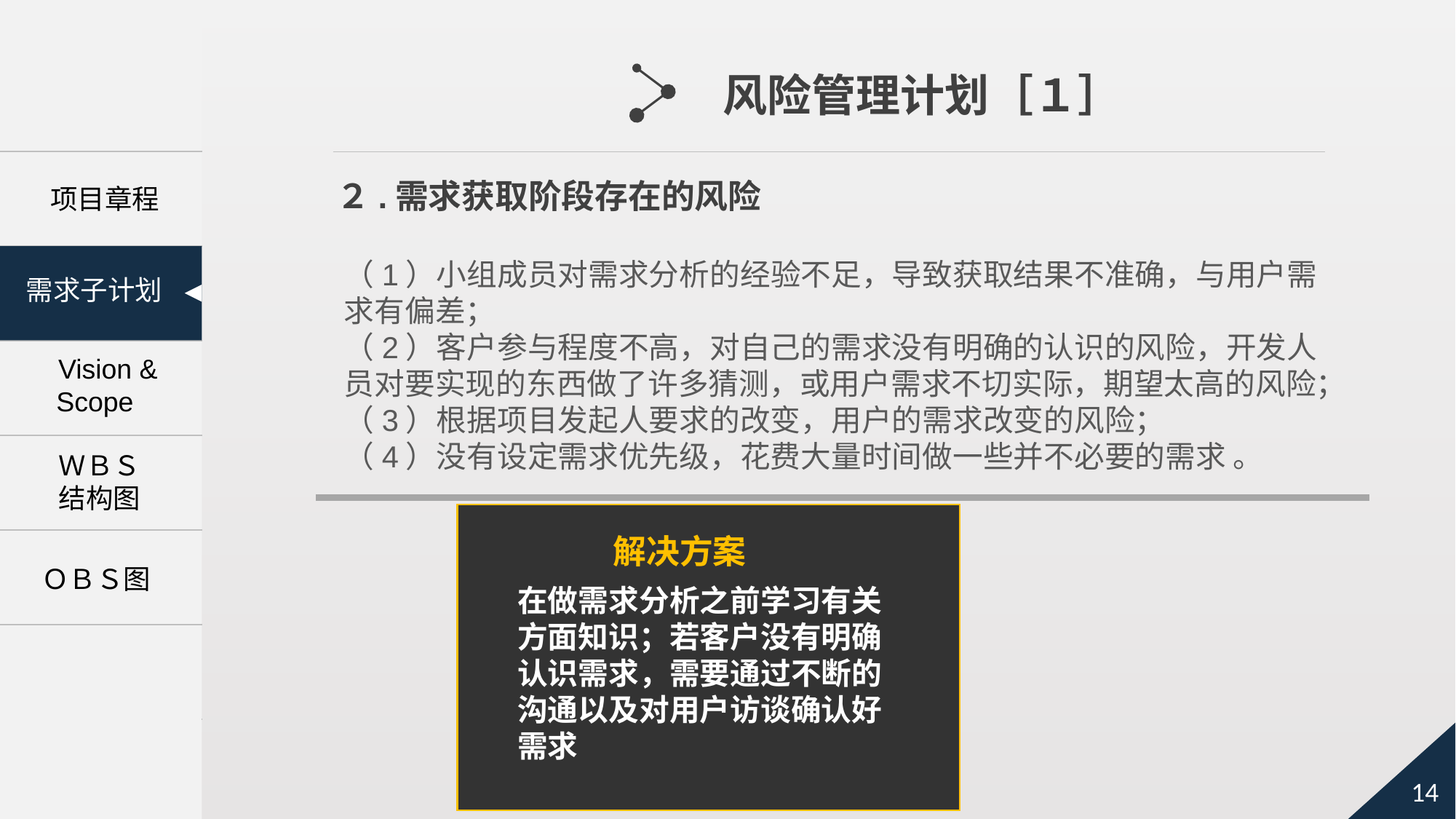

风险管理计划［１］

２.需求获取阶段存在的风险
项目章程
（1）小组成员对需求分析的经验不足，导致获取结果不准确，与用户需求有偏差；
（2）客户参与程度不高，对自己的需求没有明确的认识的风险，开发人员对要实现的东西做了许多猜测，或用户需求不切实际，期望太高的风险；
（3）根据项目发起人要求的改变，用户的需求改变的风险；
（4）没有设定需求优先级，花费大量时间做一些并不必要的需求 。
　需求子计划
　Vision &
Scope
ＷＢＳ
结构图

解决方案
　ＯＢＳ图
在做需求分析之前学习有关方面知识；若客户没有明确认识需求，需要通过不断的沟通以及对用户访谈确认好需求